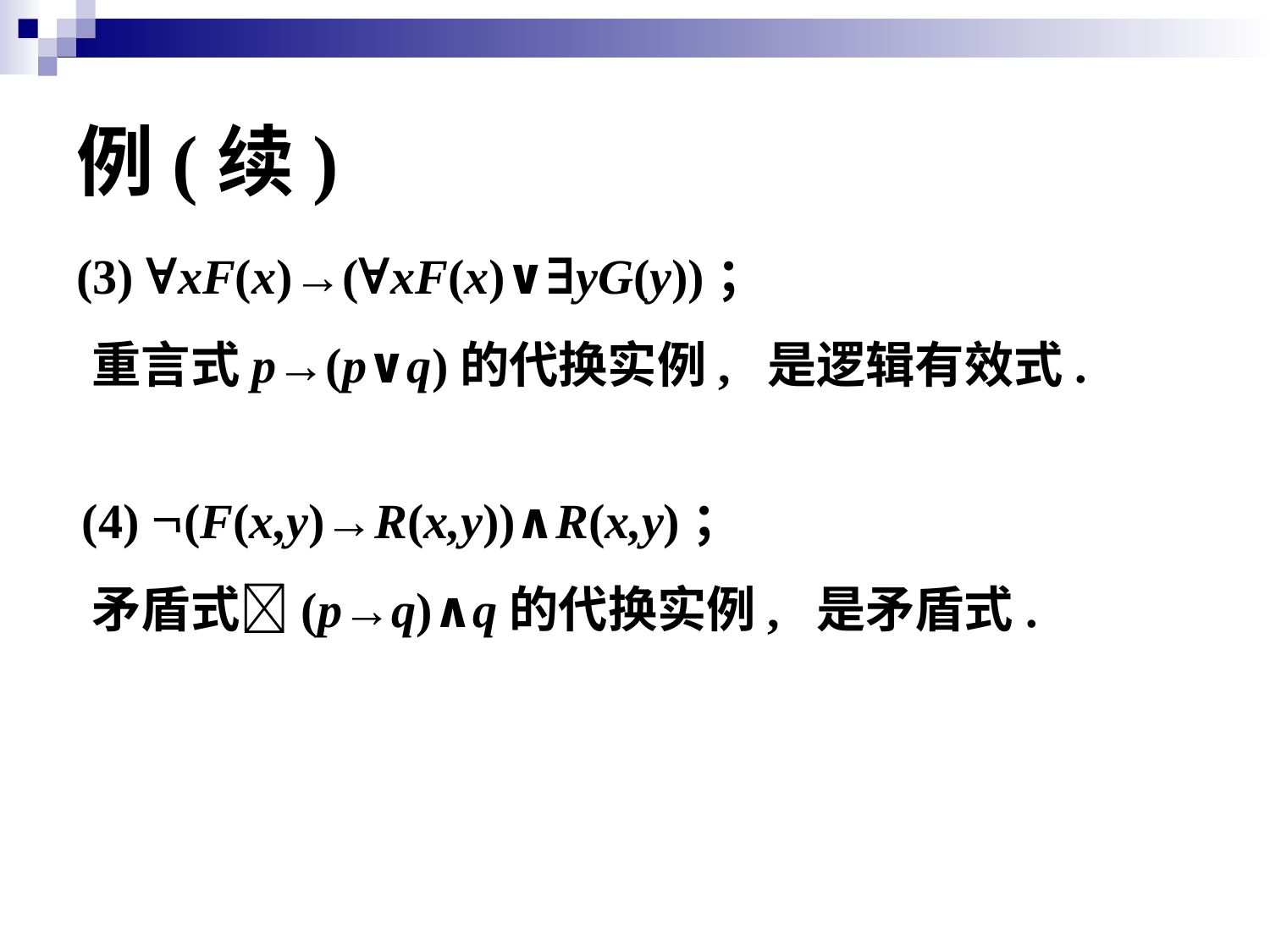

# 例(续)
(3) ∀xF(x)→(∀xF(x)∨∃yG(y))；

重言式p→(p∨q)的代换实例,  是逻辑有效式.
(4) ¬(F(x,y)→R(x,y))∧R(x,y)；
矛盾式¬(p→q)∧q的代换实例,  是矛盾式.
15